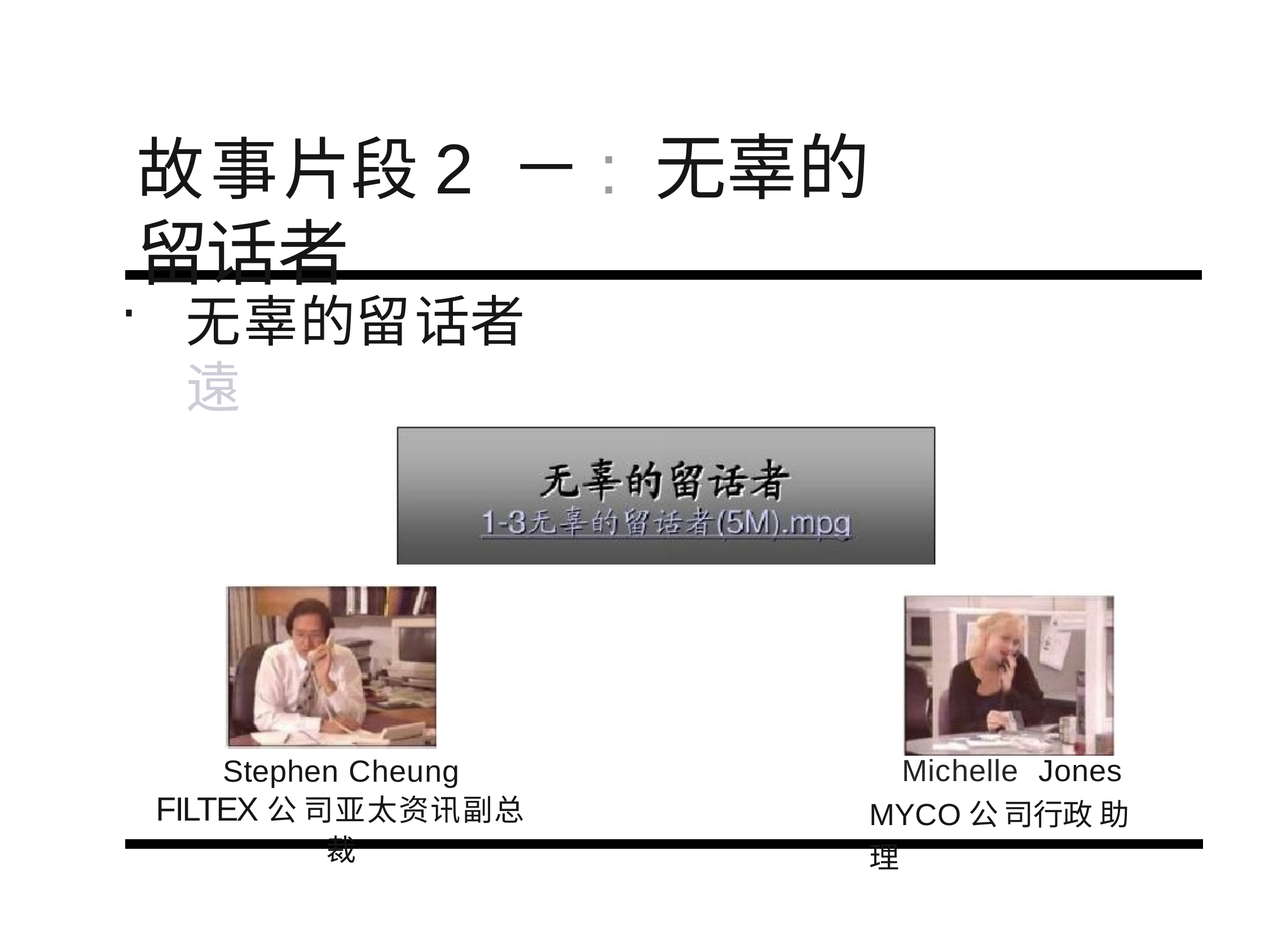

# 故事片段2 －: 无辜的留话者

无辜的留话者 遠

Michelle	Jones  MYCO公司行政 助理
Stephen Cheung
FILTEX公 司亚太资讯副总裁